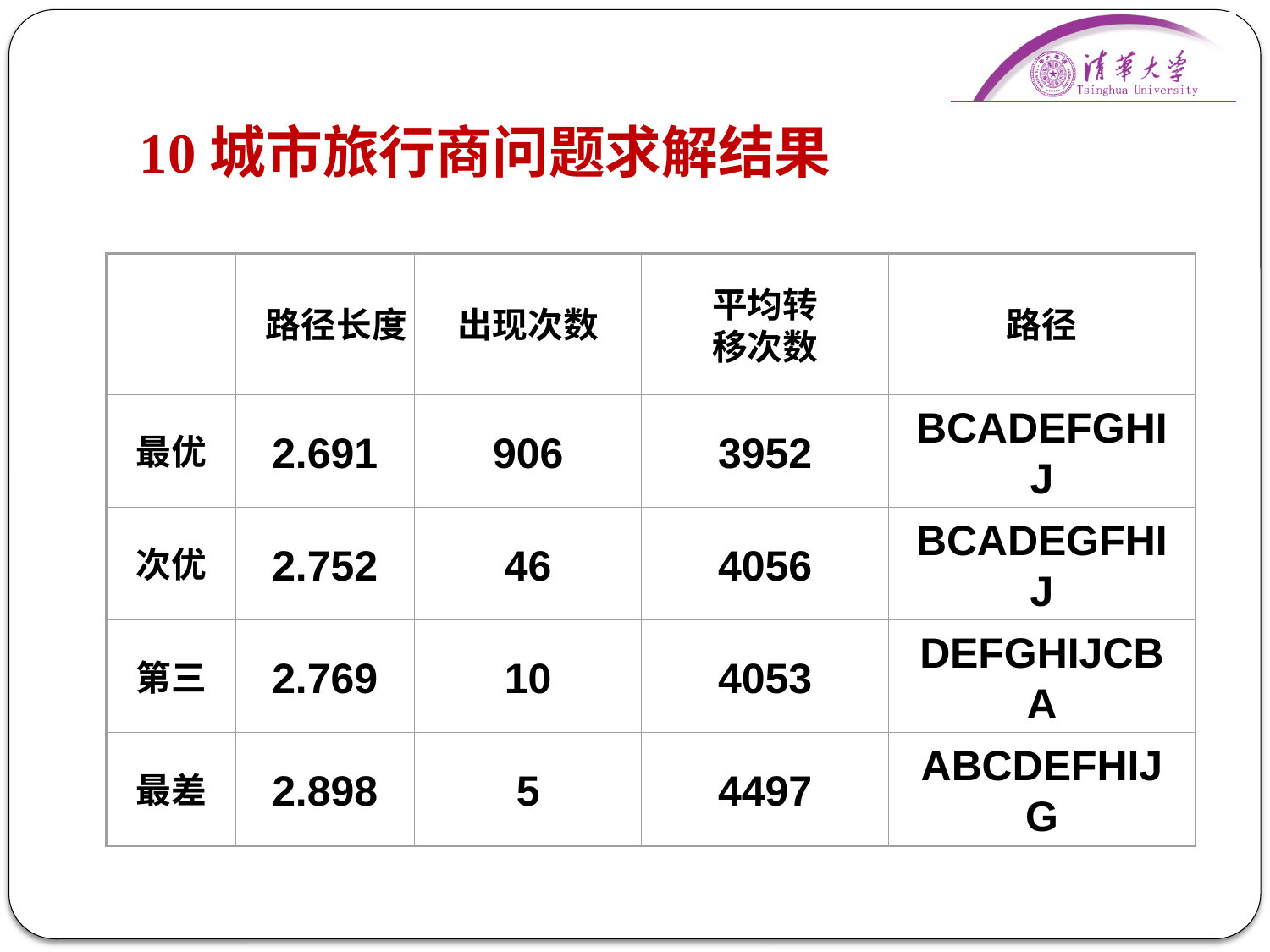

# 10城市旅行商问题求解结果

路径长度

出现次数

平均转
移次数

路径

最优

2.691

906

3952

BCADEFGHIJ

次优

2.752

46

4056

BCADEGFHIJ

第三

2.769

10

4053

DEFGHIJCBA

最差

2.898

5

4497

ABCDEFHIJG